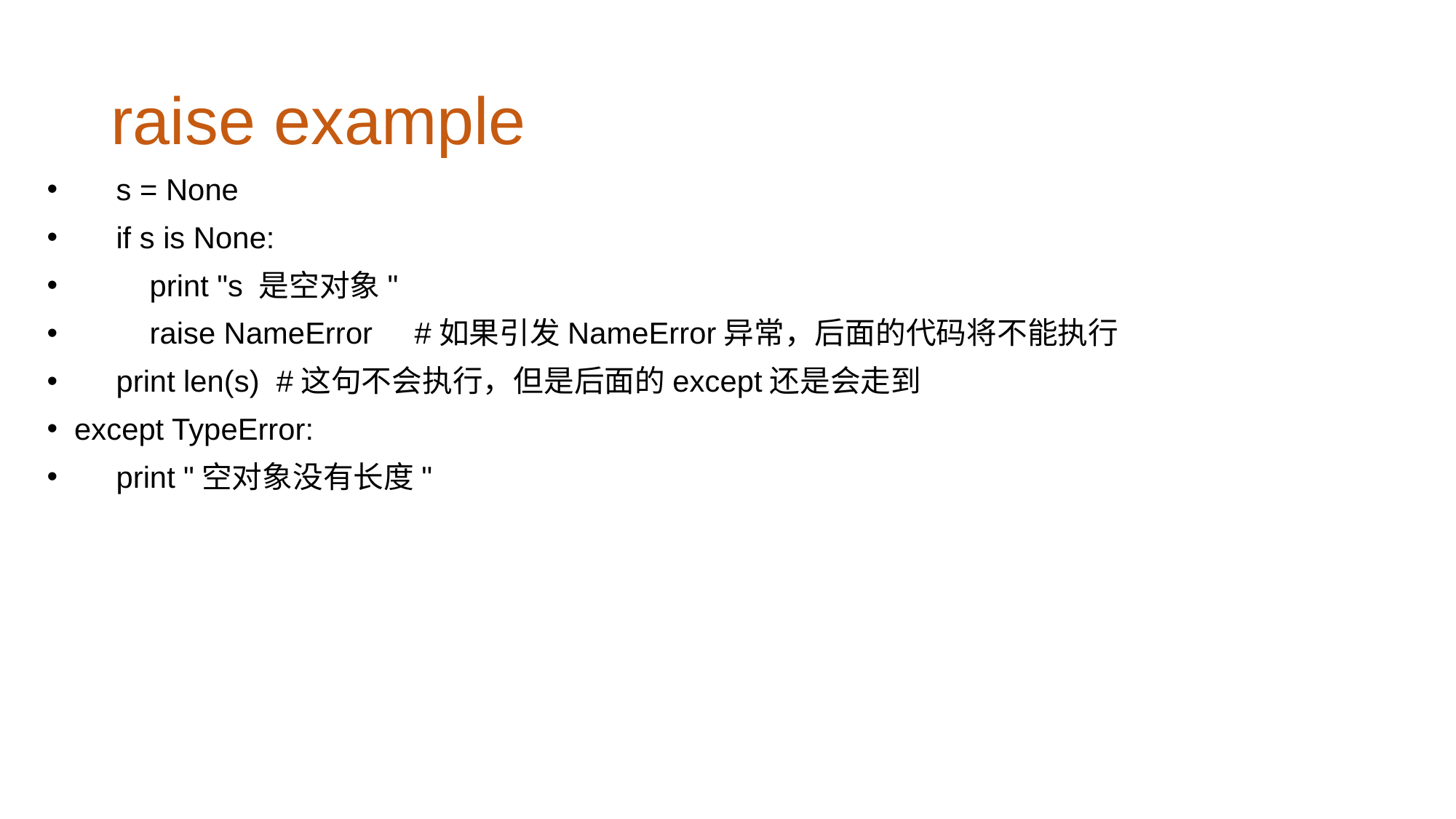

# raise example
     s = None
     if s is None:
         print "s 是空对象"
         raise NameError     #如果引发NameError异常，后面的代码将不能执行
     print len(s)  #这句不会执行，但是后面的except还是会走到
except TypeError:
     print "空对象没有长度"